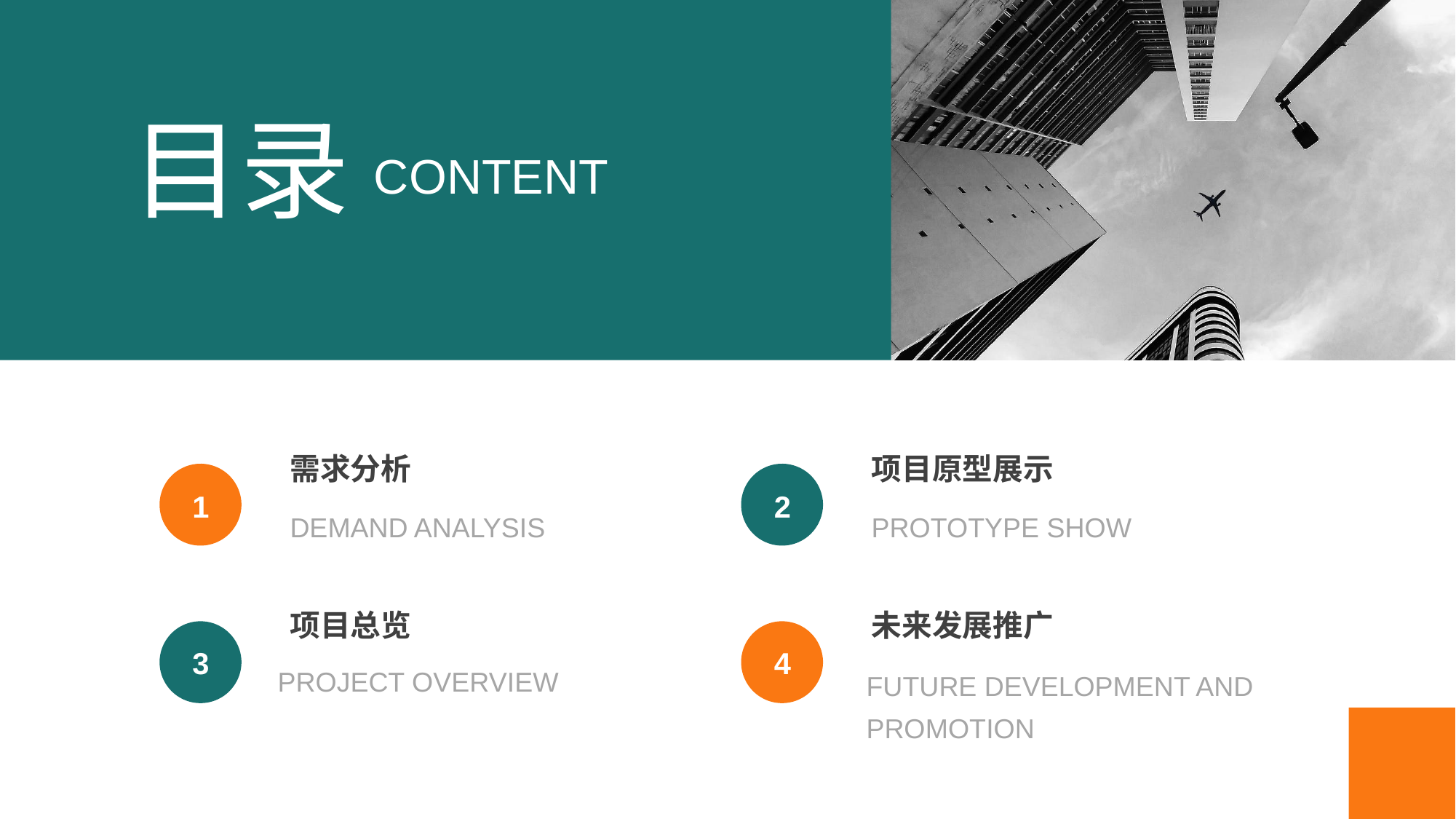

目录
CONTENT
需求分析
项目原型展示

1
2
Demand analysis
Prototype show
项目总览
未来发展推广

3
4
Project overview
Future development and promotion